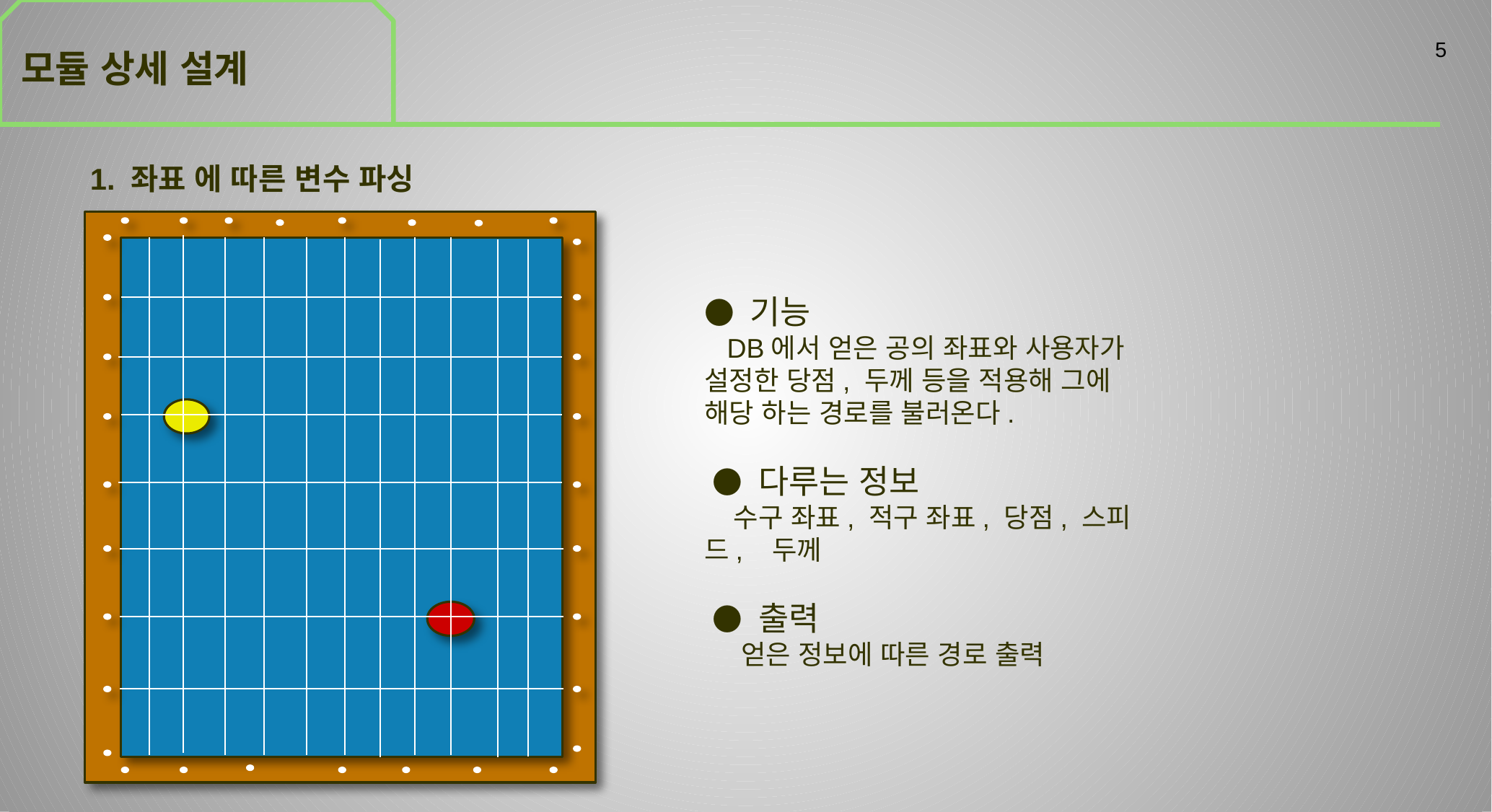

모듈 상세 설계
5
 1. 좌표 에 따른 변수 파싱

● 기능
   DB에서 얻은 공의 좌표와 사용자가 설정한 당점, 두께 등을 적용해 그에 해당 하는 경로를 불러온다.

 ● 다루는 정보
   수구 좌표, 적구 좌표, 당점, 스피드,   두께

 ● 출력
    얻은 정보에 따른 경로 출력